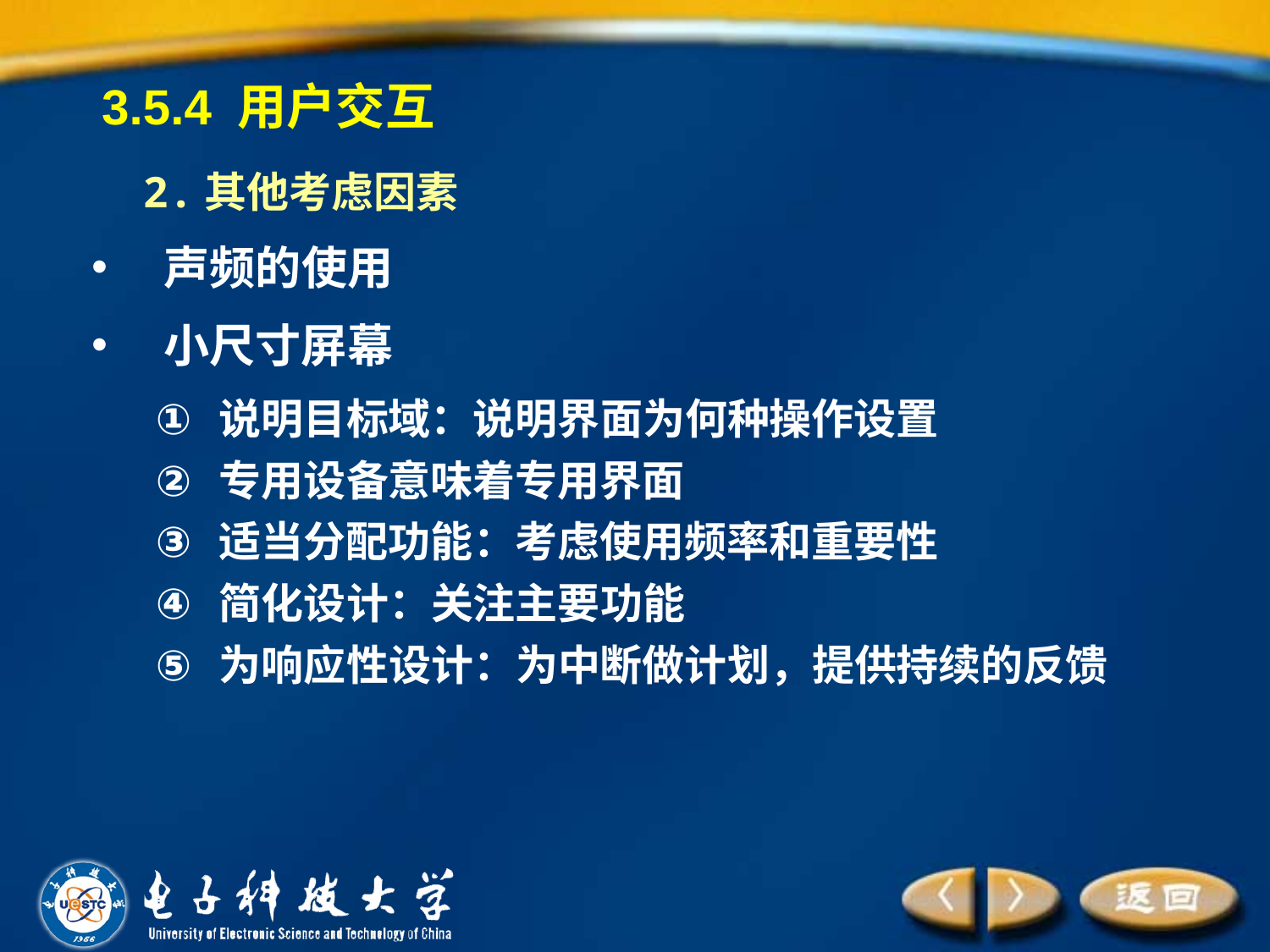

3.5.4 用户交互
  2.其他考虑因素
声频的使用
小尺寸屏幕
说明目标域：说明界面为何种操作设置
专用设备意味着专用界面
适当分配功能：考虑使用频率和重要性
简化设计：关注主要功能
为响应性设计：为中断做计划，提供持续的反馈